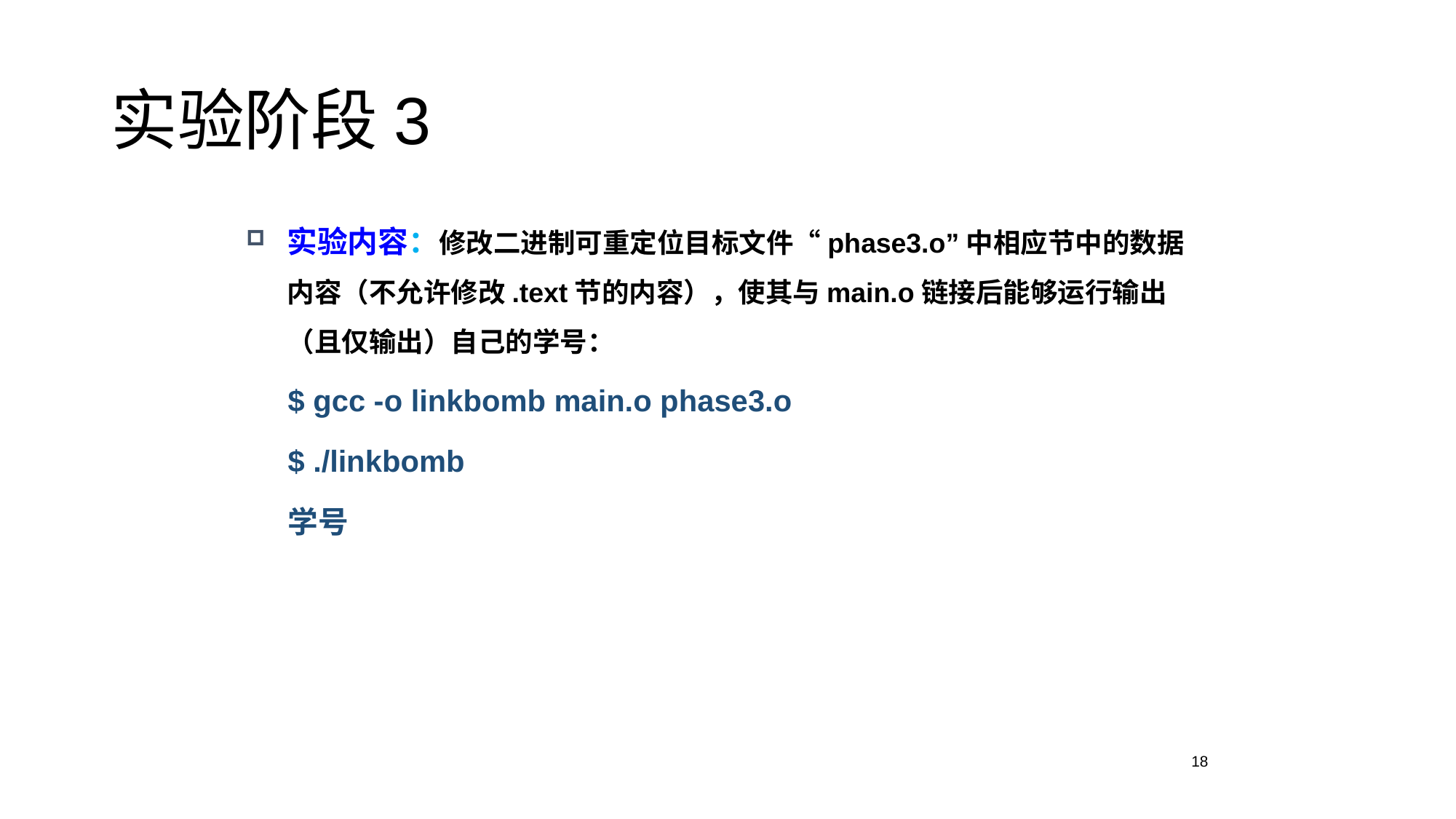

实验阶段3
实验内容：修改二进制可重定位目标文件“phase3.o”中相应节中的数据内容（不允许修改.text节的内容），使其与main.o链接后能够运行输出（且仅输出）自己的学号：
$ gcc -o linkbomb main.o phase3.o
$ ./linkbomb
学号

18